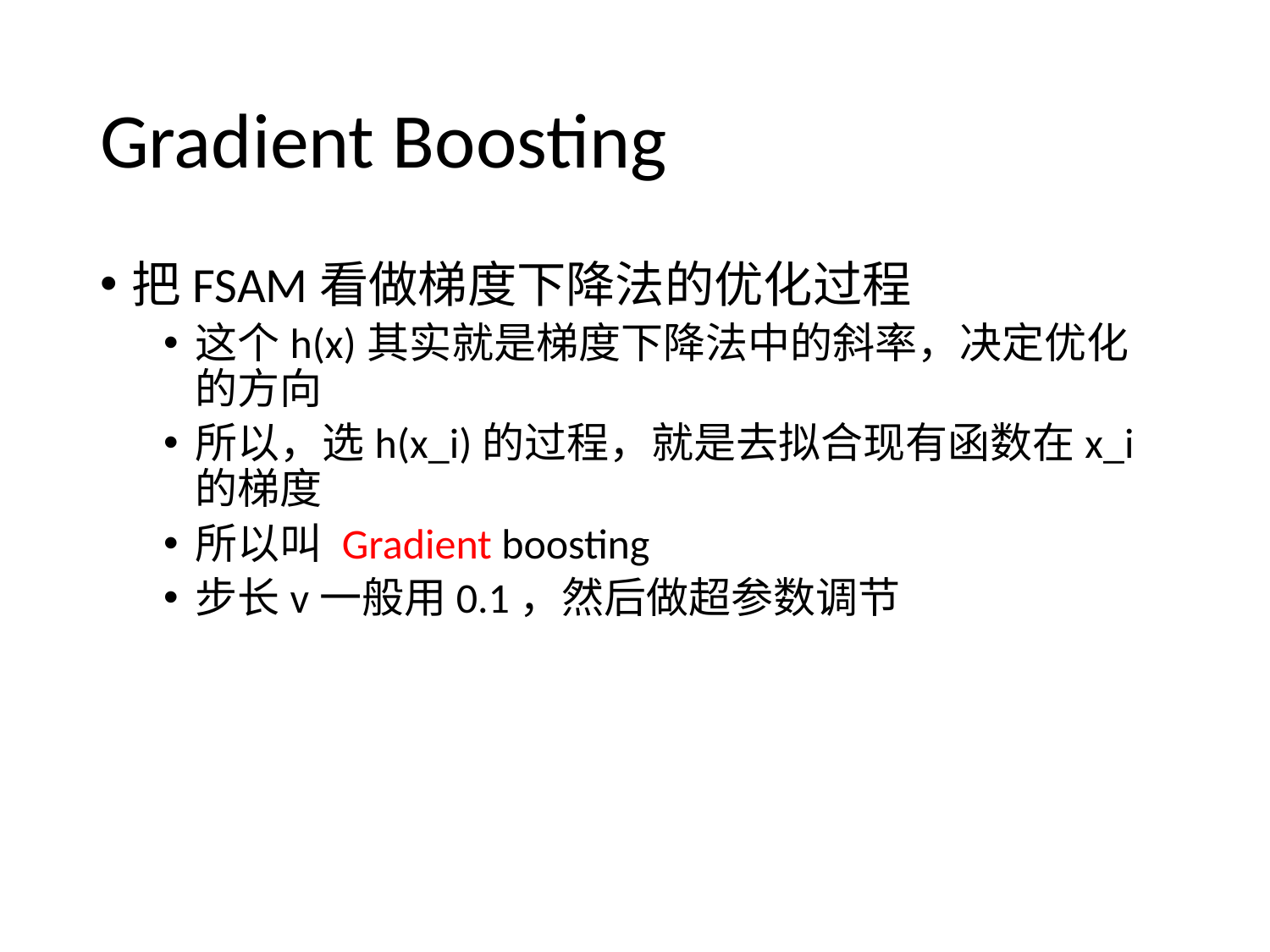

# Gradient Boosting
把FSAM看做梯度下降法的优化过程
这个h(x)其实就是梯度下降法中的斜率，决定优化的方向
所以，选h(x_i)的过程，就是去拟合现有函数在x_i的梯度
所以叫 Gradient boosting
步长v一般用0.1，然后做超参数调节